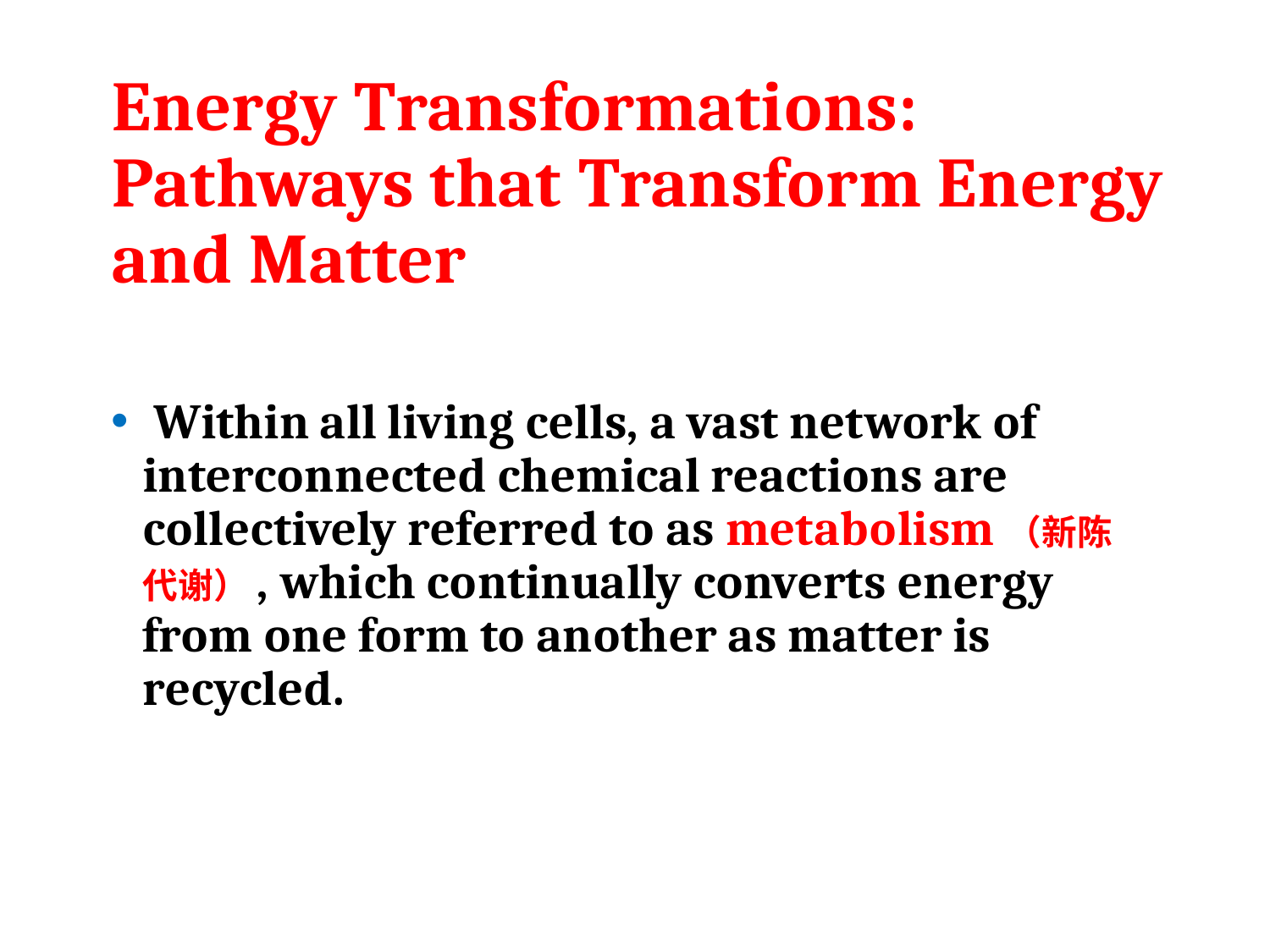

# Energy Transformations: Pathways that Transform Energy and Matter
 Within all living cells, a vast network of interconnected chemical reactions are collectively referred to as metabolism（新陈代谢）, which continually converts energy from one form to another as matter is recycled.